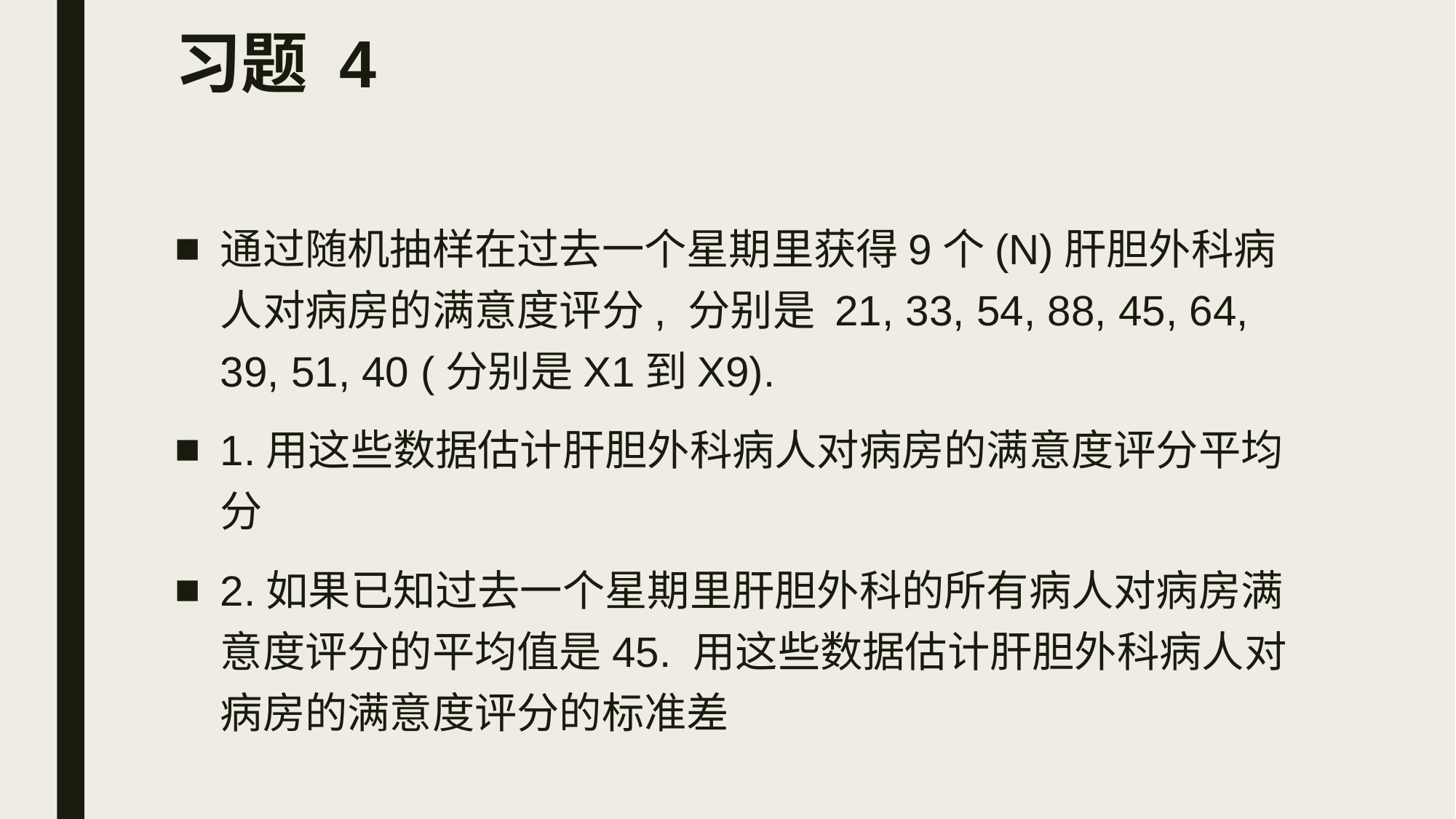

# 习题 4
通过随机抽样在过去一个星期里获得9个(N)肝胆外科病人对病房的满意度评分, 分别是 21, 33, 54, 88, 45, 64, 39, 51, 40 (分别是X1到X9).
1.用这些数据估计肝胆外科病人对病房的满意度评分平均分
2.如果已知过去一个星期里肝胆外科的所有病人对病房满意度评分的平均值是45. 用这些数据估计肝胆外科病人对病房的满意度评分的标准差